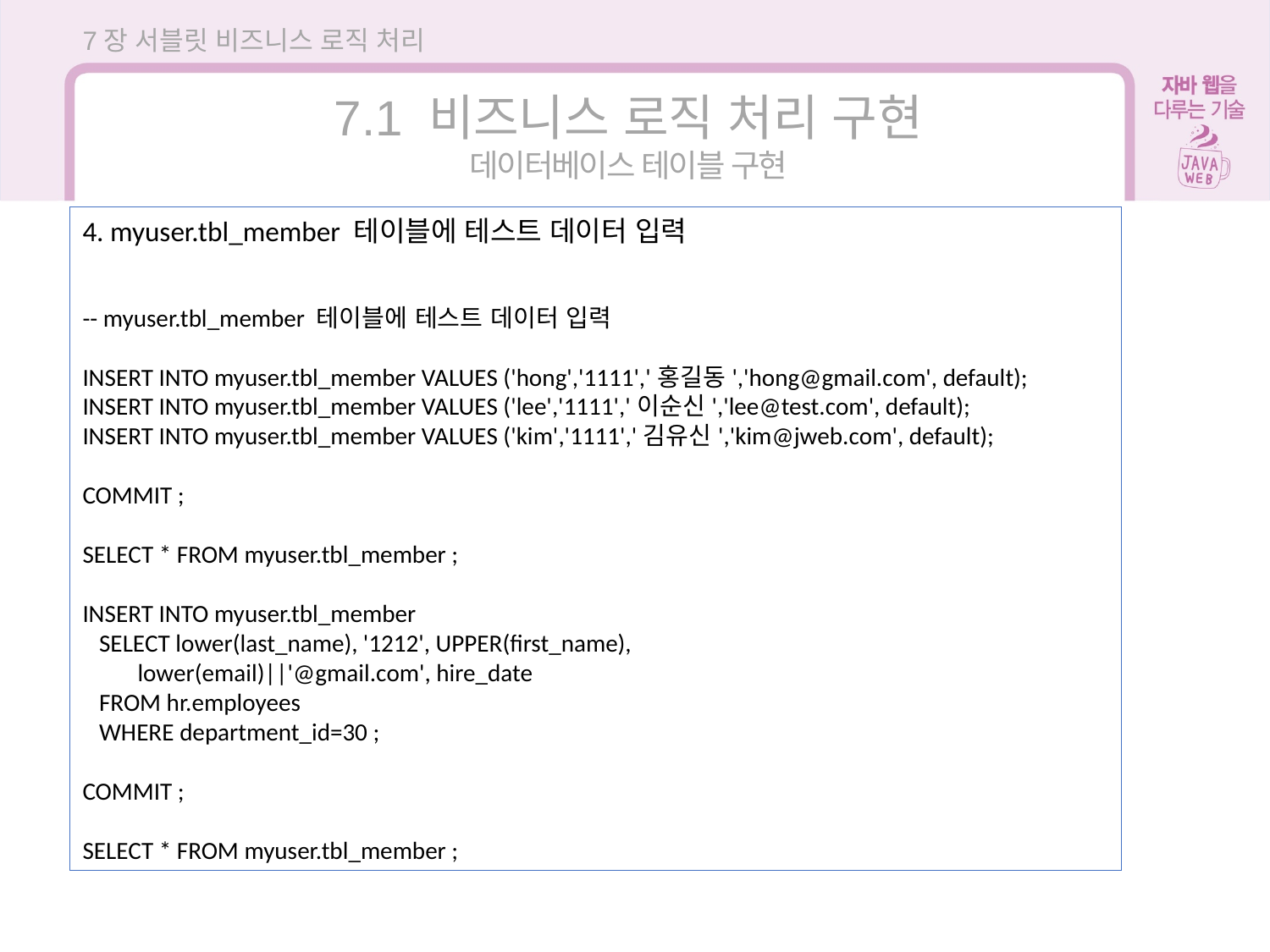

7장 서블릿 비즈니스 로직 처리
7.1 비즈니스 로직 처리 구현
데이터베이스 테이블 구현
4. myuser.tbl_member 테이블에 테스트 데이터 입력

-- myuser.tbl_member 테이블에 테스트 데이터 입력

INSERT INTO myuser.tbl_member VALUES ('hong','1111','홍길동','hong@gmail.com', default);
INSERT INTO myuser.tbl_member VALUES ('lee','1111','이순신','lee@test.com', default);
INSERT INTO myuser.tbl_member VALUES ('kim','1111','김유신','kim@jweb.com', default);

COMMIT ;

SELECT * FROM myuser.tbl_member ;

INSERT INTO myuser.tbl_member
   SELECT lower(last_name), '1212', UPPER(first_name),
          lower(email)||'@gmail.com', hire_date
   FROM hr.employees
   WHERE department_id=30 ;

COMMIT ;

SELECT * FROM myuser.tbl_member ;